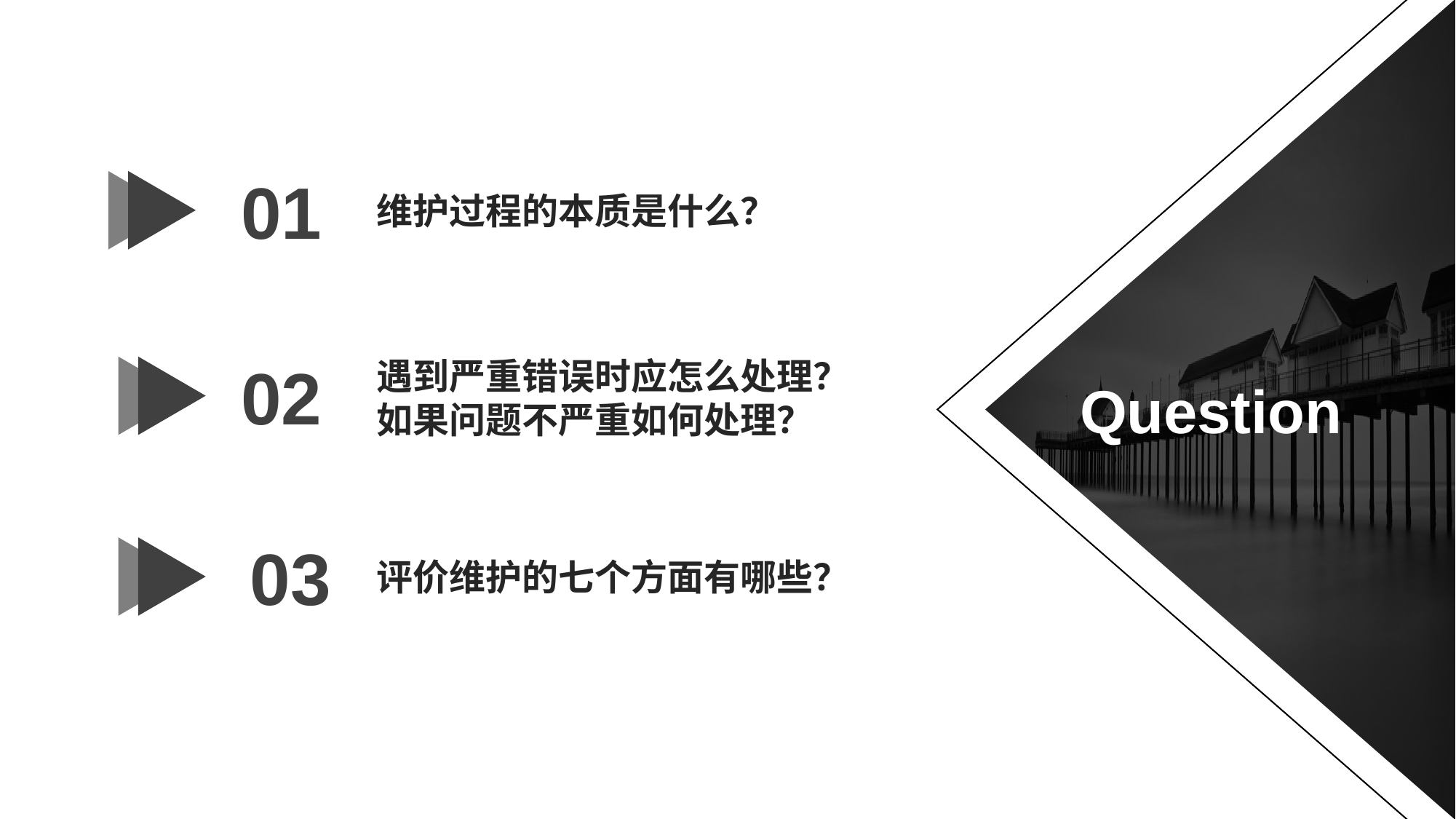

01

维护过程的本质是什么？
02
遇到严重错误时应怎么处理？如果问题不严重如何处理？

Question
03

评价维护的七个方面有哪些？